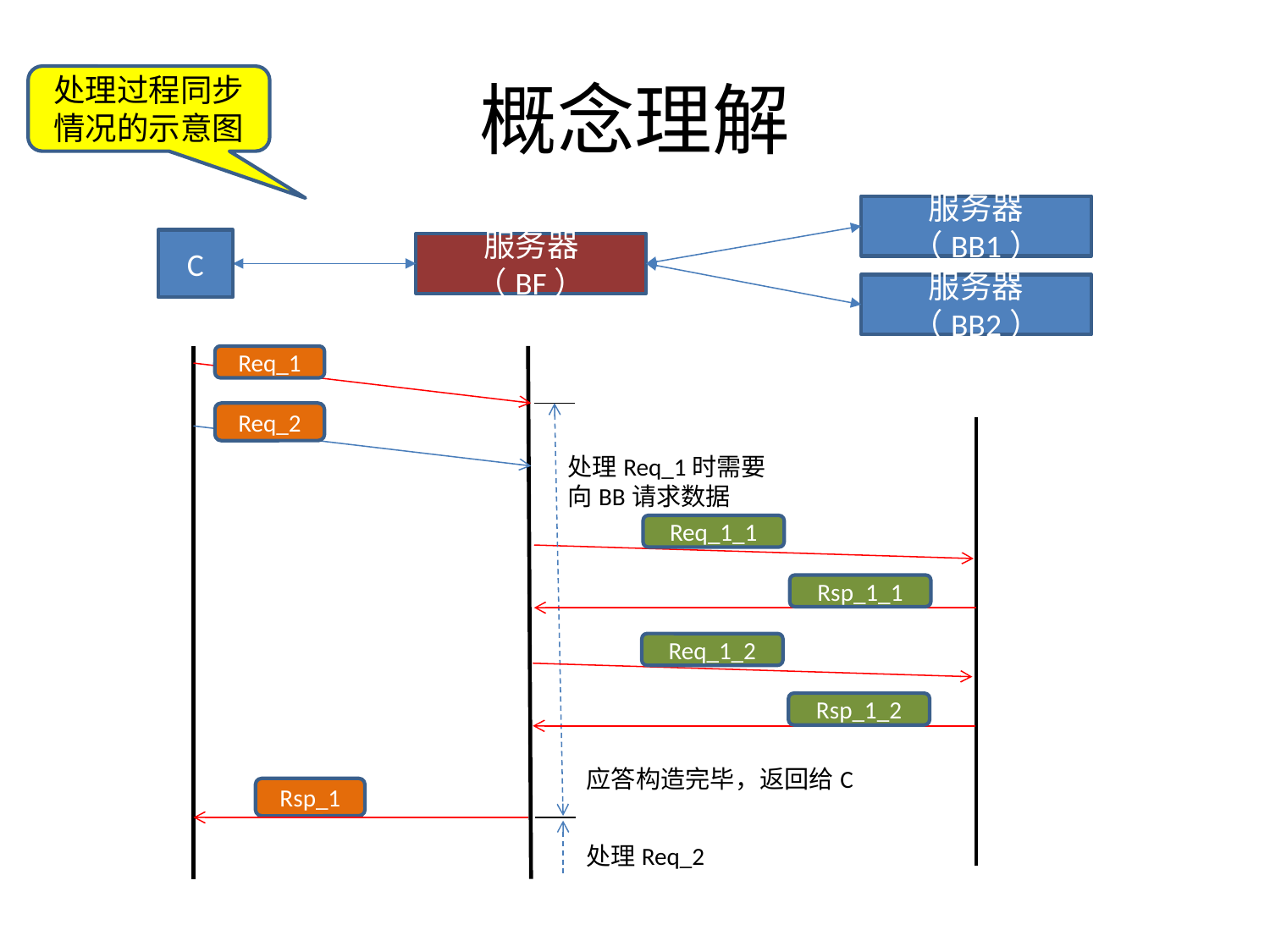

# 概念理解
处理过程同步情况的示意图
服务器（BB1）
C
服务器（BF）
服务器（BB2）
Req_1
Req_2
处理Req_1时需要
向BB请求数据
Req_1_1
Rsp_1_1
Req_1_2
Rsp_1_2
应答构造完毕，返回给C
Rsp_1
处理Req_2